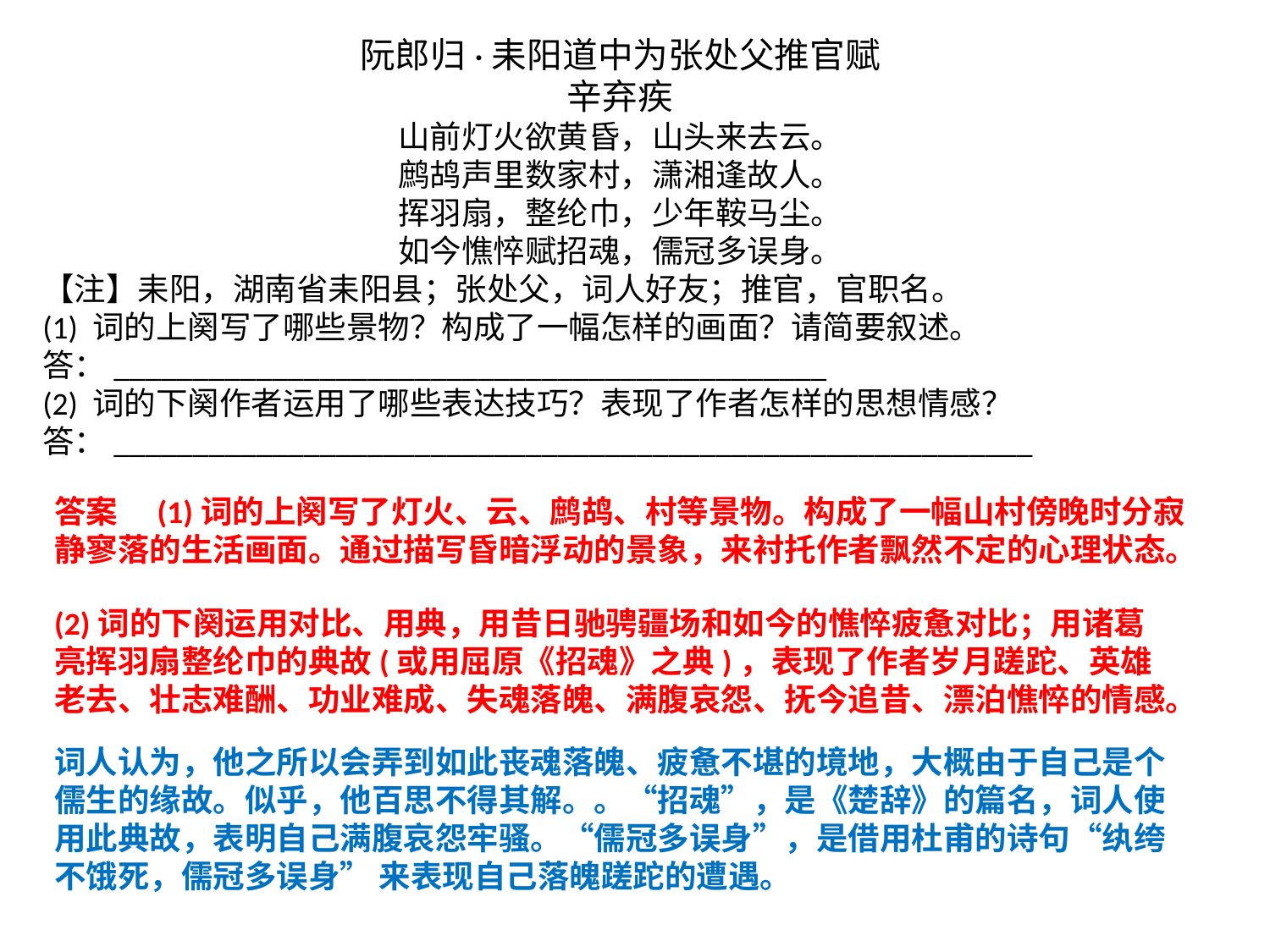

阮郎归·耒阳道中为张处父推官赋
辛弃疾
山前灯火欲黄昏，山头来去云。
鹧鸪声里数家村，潇湘逢故人。
挥羽扇，整纶巾，少年鞍马尘。
如今憔悴赋招魂，儒冠多误身。
【注】耒阳，湖南省耒阳县；张处父，词人好友；推官，官职名。
(1) 词的上阕写了哪些景物？构成了一幅怎样的画面？请简要叙述。
答：_____________________________________________
(2) 词的下阕作者运用了哪些表达技巧？表现了作者怎样的思想情感？
答：__________________________________________________________

答案　(1)词的上阕写了灯火、云、鹧鸪、村等景物。构成了一幅山村傍晚时分寂静寥落的生活画面。通过描写昏暗浮动的景象，来衬托作者飘然不定的心理状态。

(2)词的下阕运用对比、用典，用昔日驰骋疆场和如今的憔悴疲惫对比；用诸葛亮挥羽扇整纶巾的典故(或用屈原《招魂》之典)，表现了作者岁月蹉跎、英雄老去、壮志难酬、功业难成、失魂落魄、满腹哀怨、抚今追昔、漂泊憔悴的情感。

词人认为，他之所以会弄到如此丧魂落魄、疲惫不堪的境地，大概由于自己是个儒生的缘故。似乎，他百思不得其解。。“招魂”，是《楚辞》的篇名，词人使用此典故，表明自己满腹哀怨牢骚。“儒冠多误身”，是借用杜甫的诗句“纨绔不饿死，儒冠多误身” 来表现自己落魄蹉跎的遭遇。